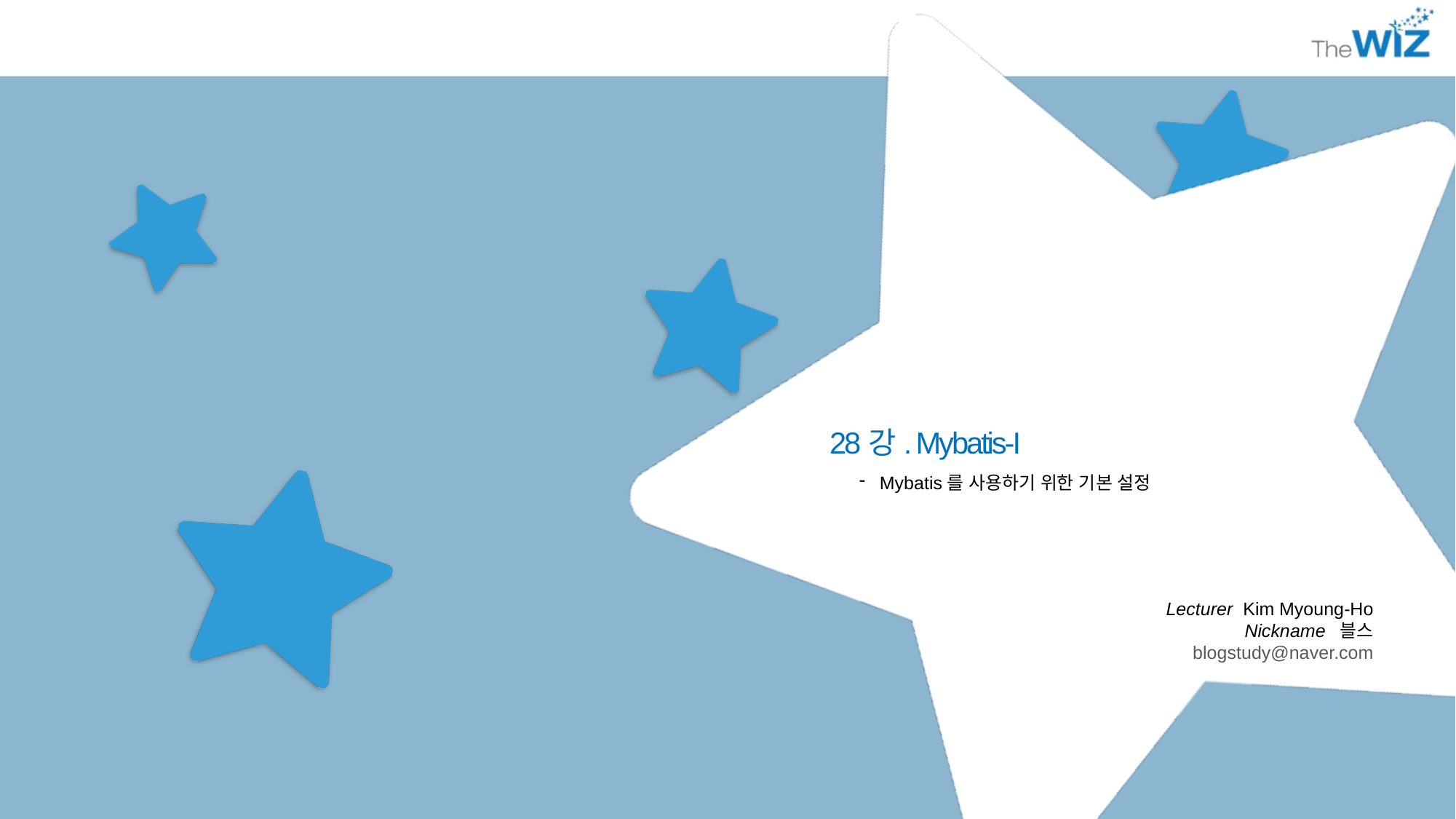

28강. Mybatis-I
Mybatis를 사용하기 위한 기본 설정
Lecturer  Kim Myoung-Ho
Nickname  블스
blogstudy@naver.com